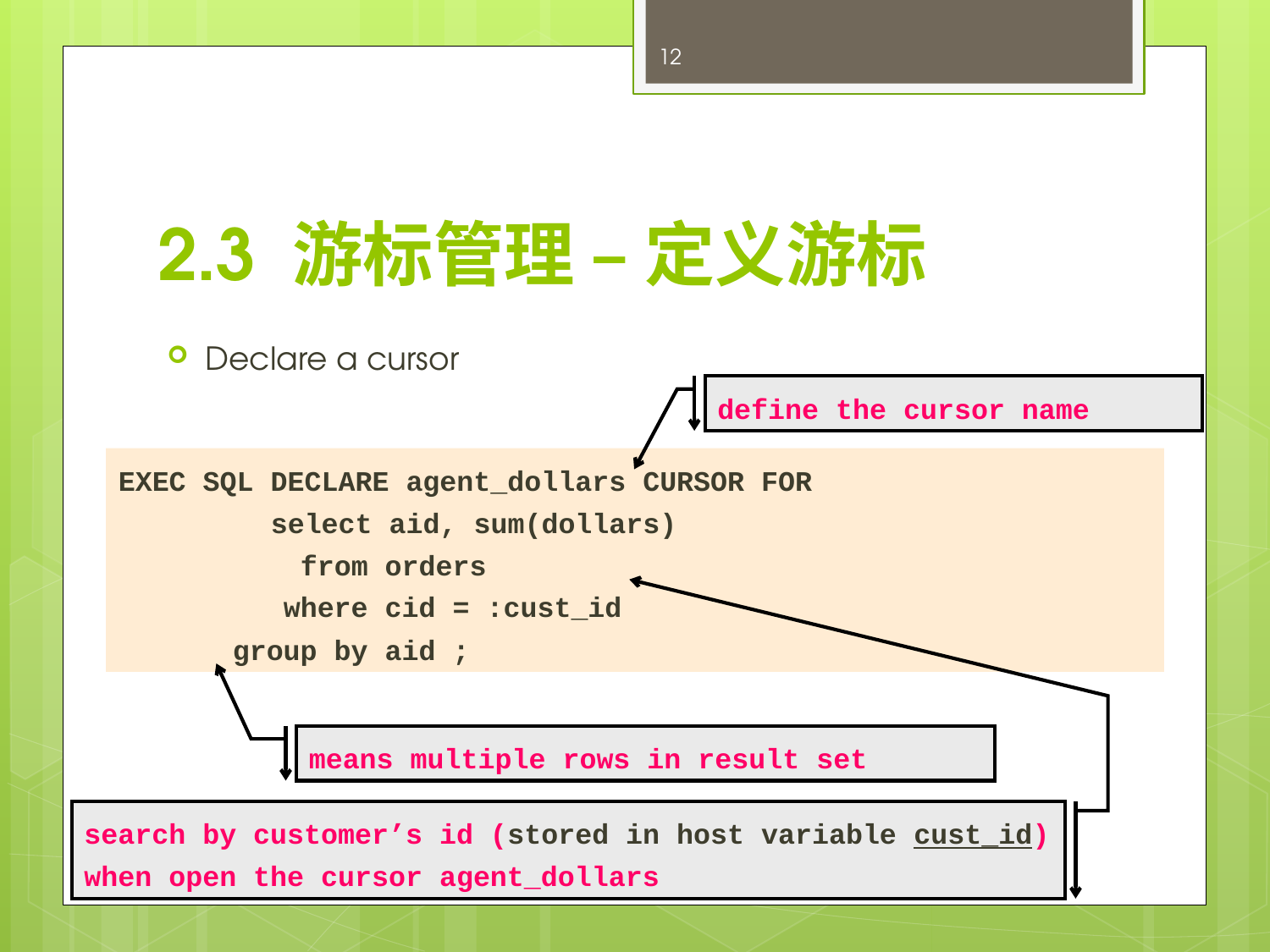

12
# 2.3 游标管理 – 定义游标
Declare a cursor
define the cursor name
EXEC SQL DECLARE agent_dollars CURSOR FOR
         select aid, sum(dollars)
       from orders
      where cid = :cust_id
   group by aid ;
means multiple rows in result set
search by customer’s id (stored in host variable cust_id) when open the cursor agent_dollars